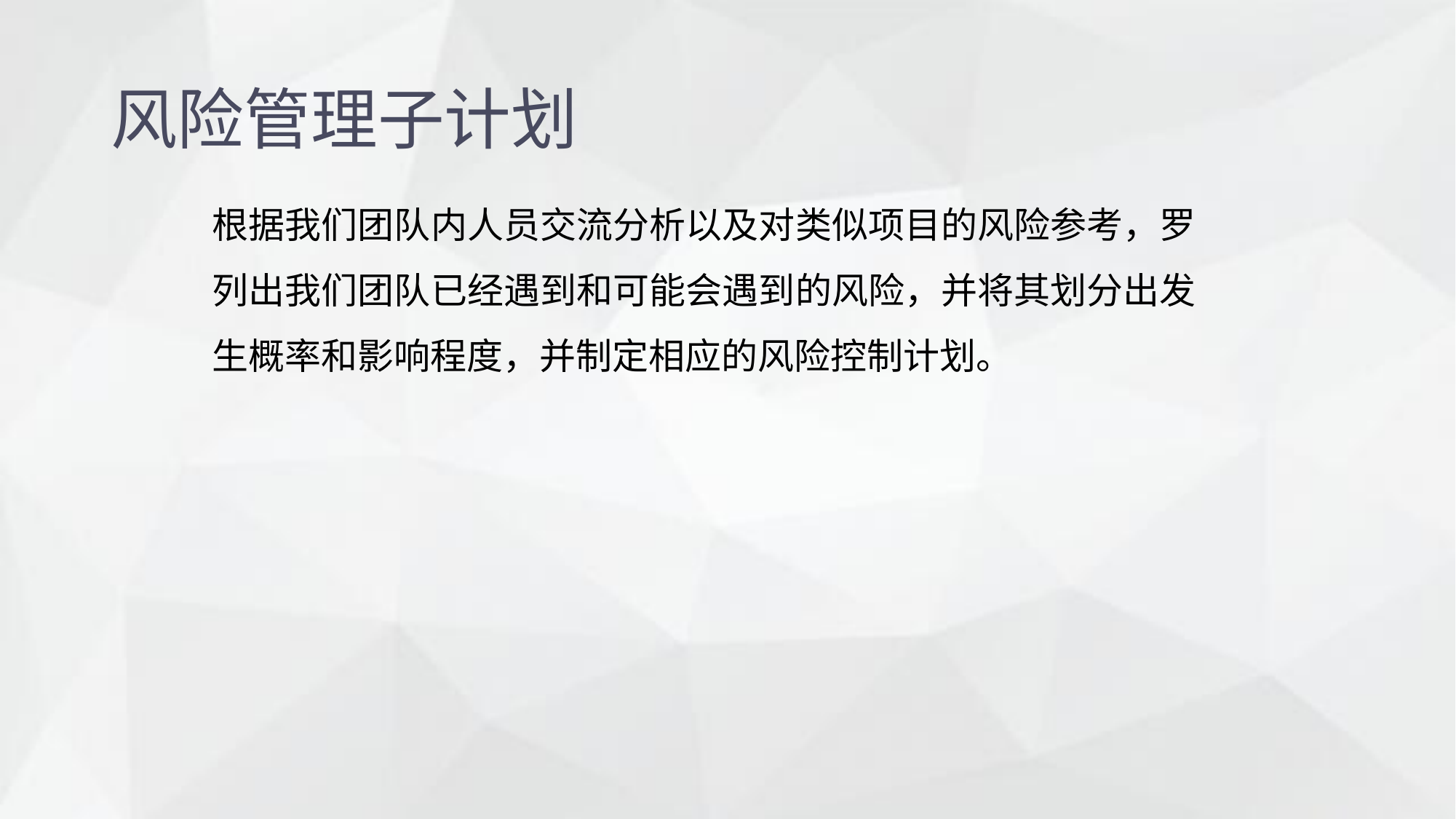

风险管理子计划
根据我们团队内人员交流分析以及对类似项目的风险参考，罗列出我们团队已经遇到和可能会遇到的风险，并将其划分出发生概率和影响程度，并制定相应的风险控制计划。